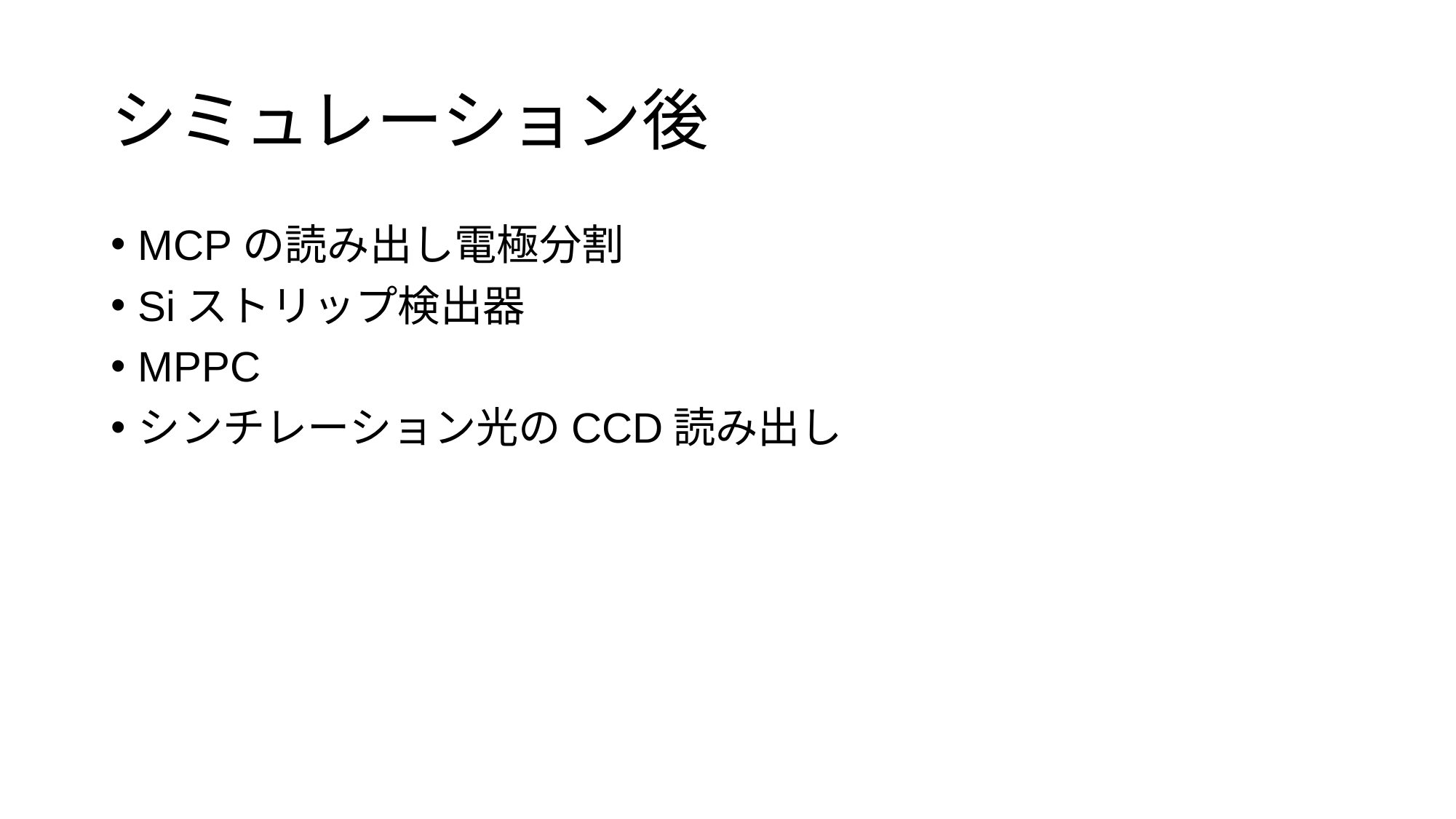

# シミュレーション後
MCPの読み出し電極分割
Siストリップ検出器
MPPC
シンチレーション光のCCD読み出し